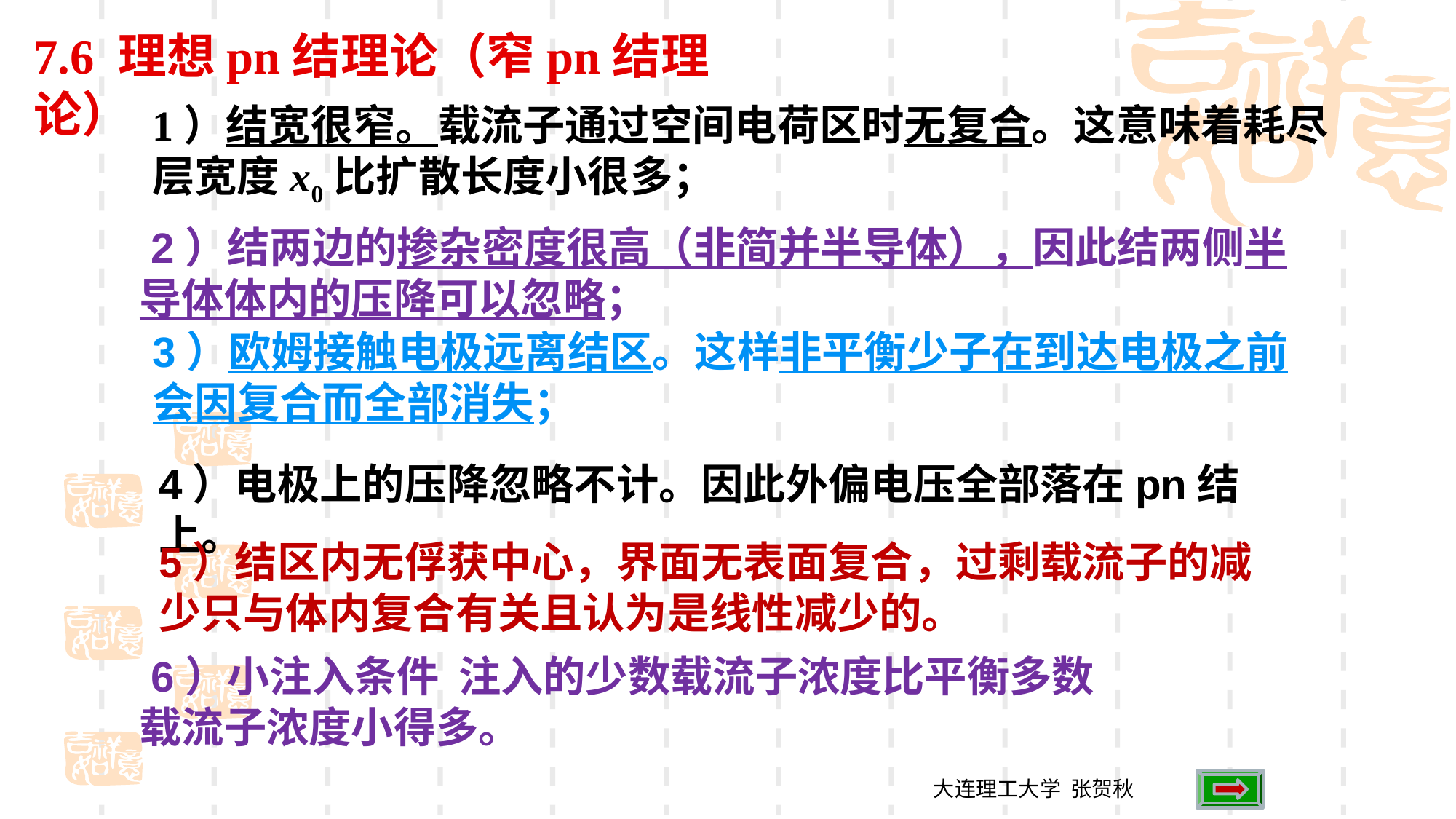

7.6 理想pn结理论（窄pn结理论）
1）结宽很窄。载流子通过空间电荷区时无复合。这意味着耗尽层宽度x0比扩散长度小很多；
 2）结两边的掺杂密度很高（非简并半导体），因此结两侧半导体体内的压降可以忽略；
3）欧姆接触电极远离结区。这样非平衡少子在到达电极之前会因复合而全部消失；
4）电极上的压降忽略不计。因此外偏电压全部落在pn结上。
5）结区内无俘获中心，界面无表面复合，过剩载流子的减少只与体内复合有关且认为是线性减少的。
 6）小注入条件  注入的少数载流子浓度比平衡多数载流子浓度小得多。

大连理工大学  张贺秋